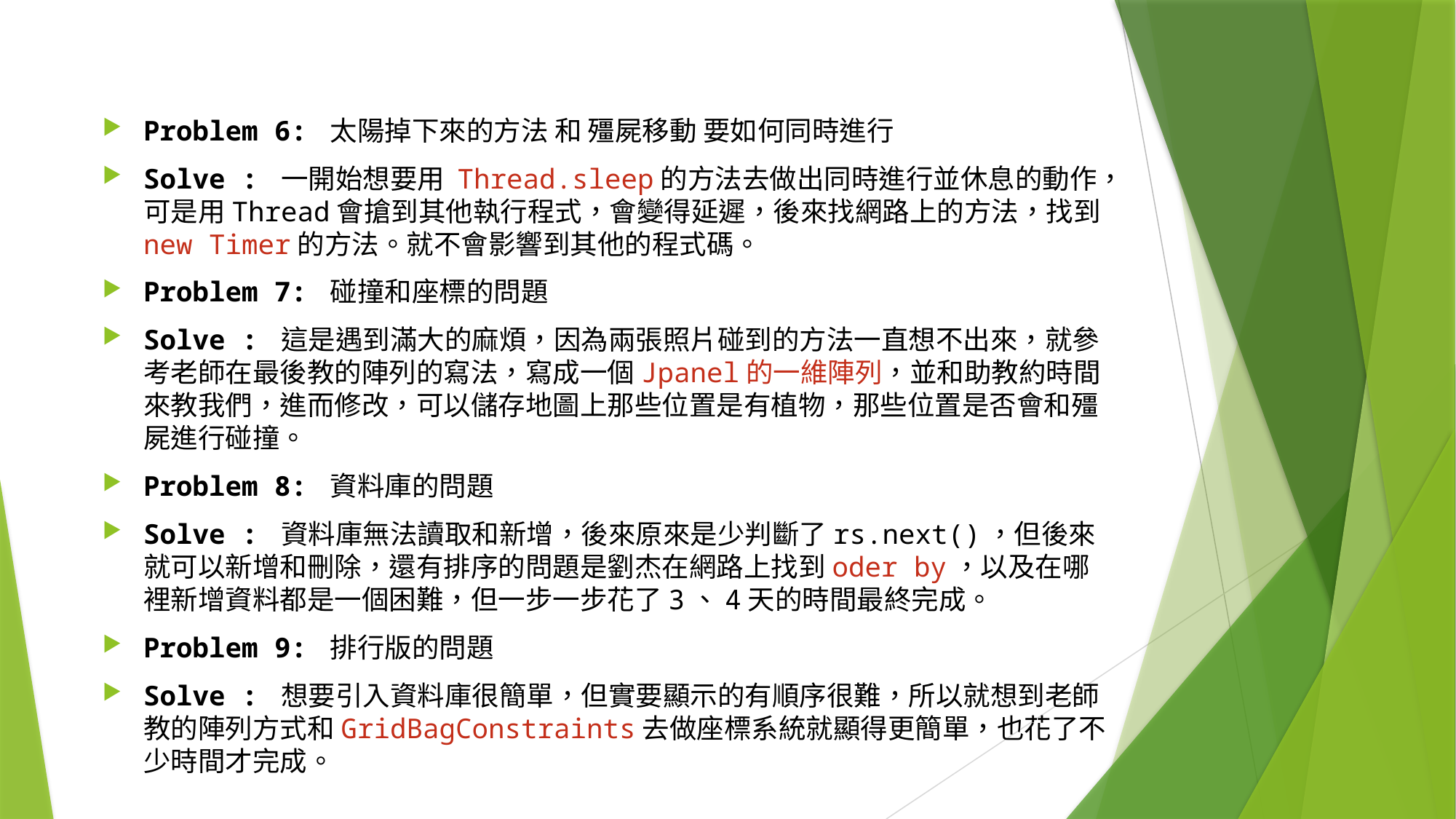

#
Problem 6: 太陽掉下來的方法 和 殭屍移動 要如何同時進行
Solve : 一開始想要用 Thread.sleep的方法去做出同時進行並休息的動作，可是用Thread會搶到其他執行程式，會變得延遲，後來找網路上的方法，找到 new Timer的方法。就不會影響到其他的程式碼。
Problem 7: 碰撞和座標的問題
Solve : 這是遇到滿大的麻煩，因為兩張照片碰到的方法一直想不出來，就參考老師在最後教的陣列的寫法，寫成一個Jpanel的一維陣列，並和助教約時間來教我們，進而修改，可以儲存地圖上那些位置是有植物，那些位置是否會和殭屍進行碰撞。
Problem 8: 資料庫的問題
Solve : 資料庫無法讀取和新增，後來原來是少判斷了rs.next()，但後來就可以新增和刪除，還有排序的問題是劉杰在網路上找到oder by，以及在哪裡新增資料都是一個困難，但一步一步花了3、4天的時間最終完成。
Problem 9: 排行版的問題
Solve : 想要引入資料庫很簡單，但實要顯示的有順序很難，所以就想到老師教的陣列方式和GridBagConstraints去做座標系統就顯得更簡單，也花了不少時間才完成。